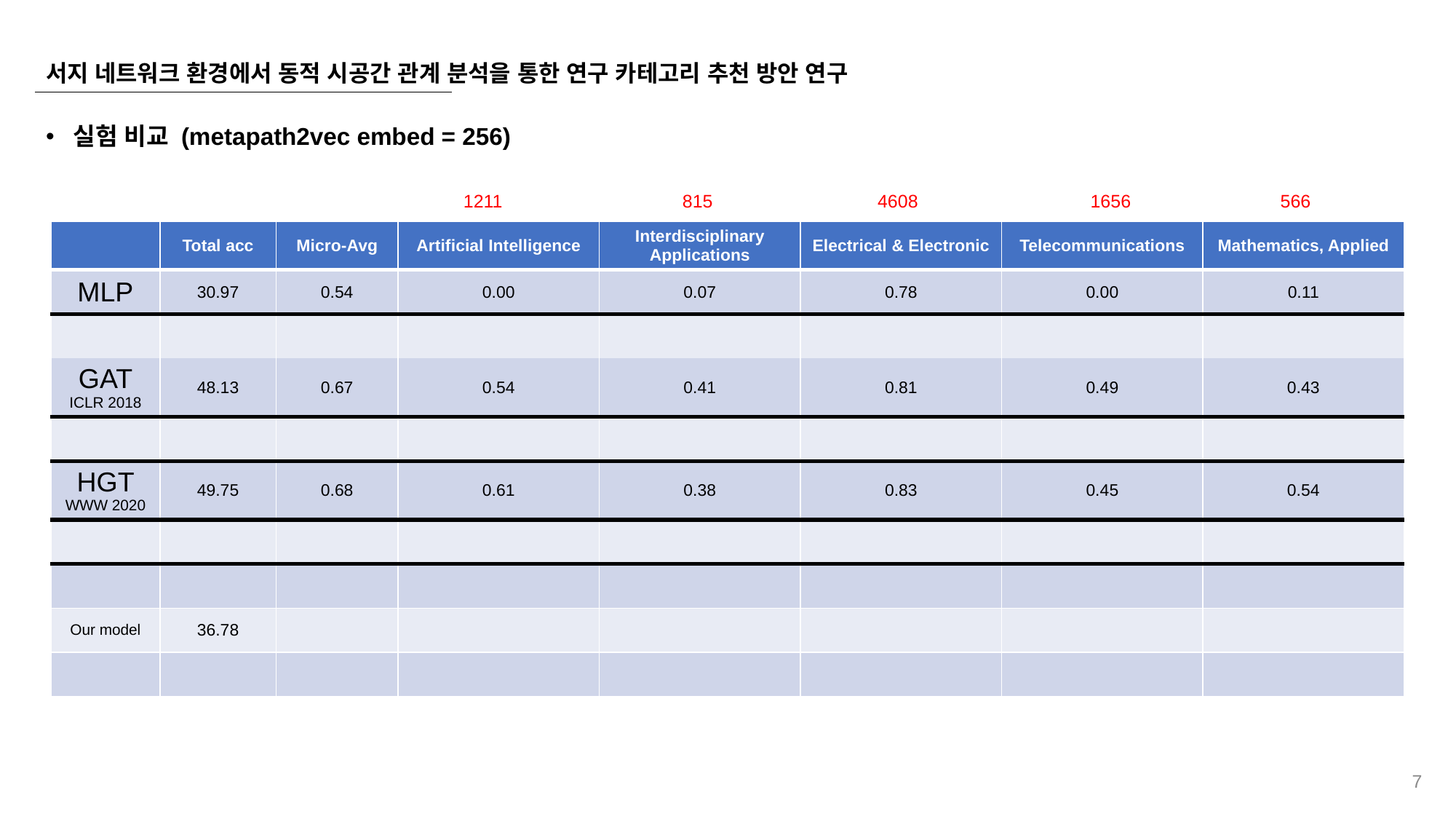

# 서지 네트워크 환경에서 동적 시공간 관계 분석을 통한 연구 카테고리 추천 방안 연구
실험 비교 (metapath2vec embed = 256)
1211
815
4608
1656
566
|  | Total acc | Micro-Avg | Artificial Intelligence | Interdisciplinary Applications | Electrical & Electronic | Telecommunications | Mathematics, Applied |
| --- | --- | --- | --- | --- | --- | --- | --- |
| MLP | 30.97 | 0.54 | 0.00 | 0.07 | 0.78 | 0.00 | 0.11 |
|  |  |  |  |  |  |  |  |
| GAT ICLR 2018 | 48.13 | 0.67 | 0.54 | 0.41 | 0.81 | 0.49 | 0.43 |
|  |  |  |  |  |  |  |  |
| HGT WWW 2020 | 49.75 | 0.68 | 0.61 | 0.38 | 0.83 | 0.45 | 0.54 |
|  |  |  |  |  |  |  |  |
|  |  |  |  |  |  |  |  |
| Our model | 36.78 |  |  |  |  |  |  |
|  |  |  |  |  |  |  |  |
7